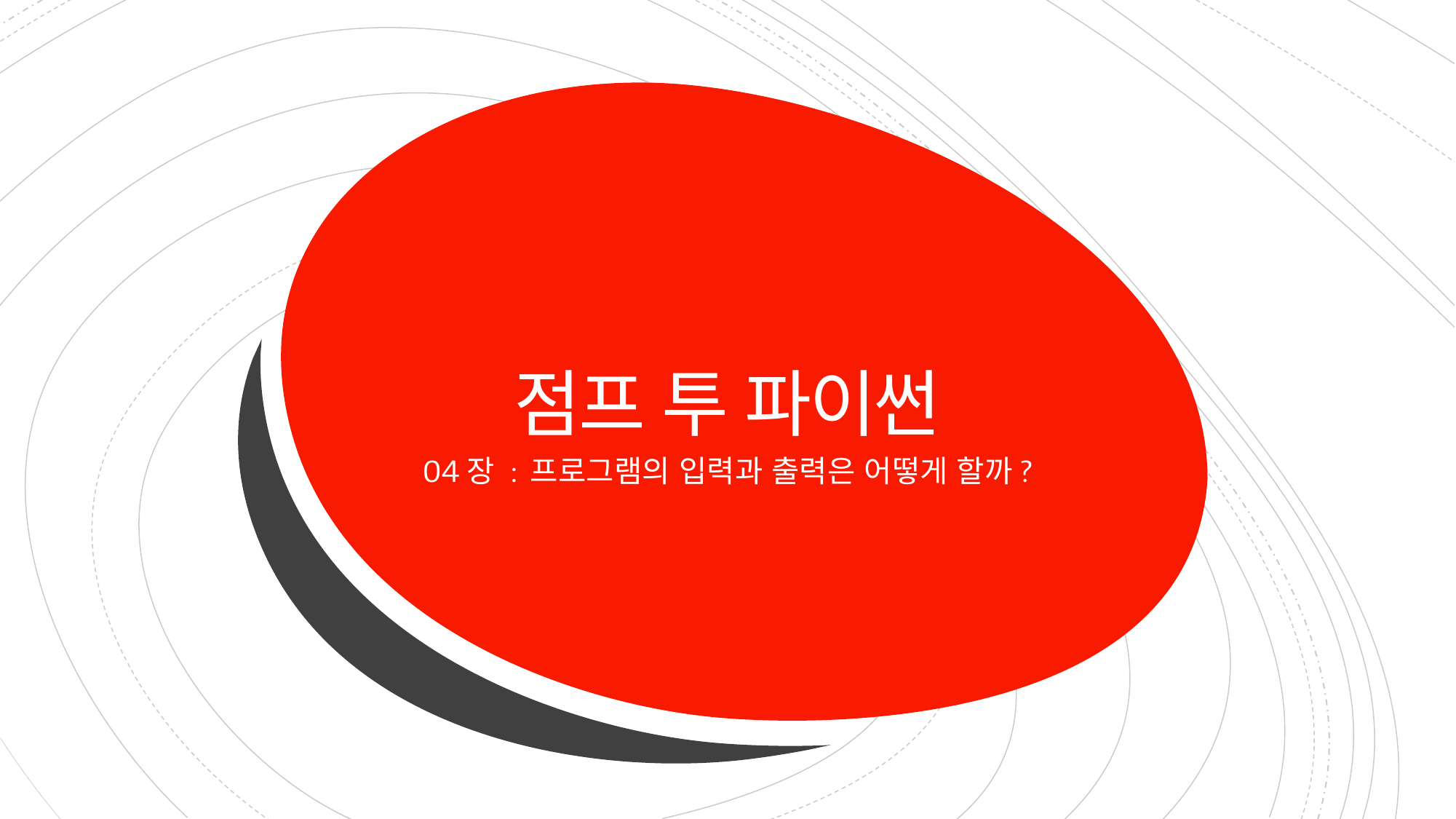

# 점프 투 파이썬

04장 : 프로그램의 입력과 출력은 어떻게 할까?